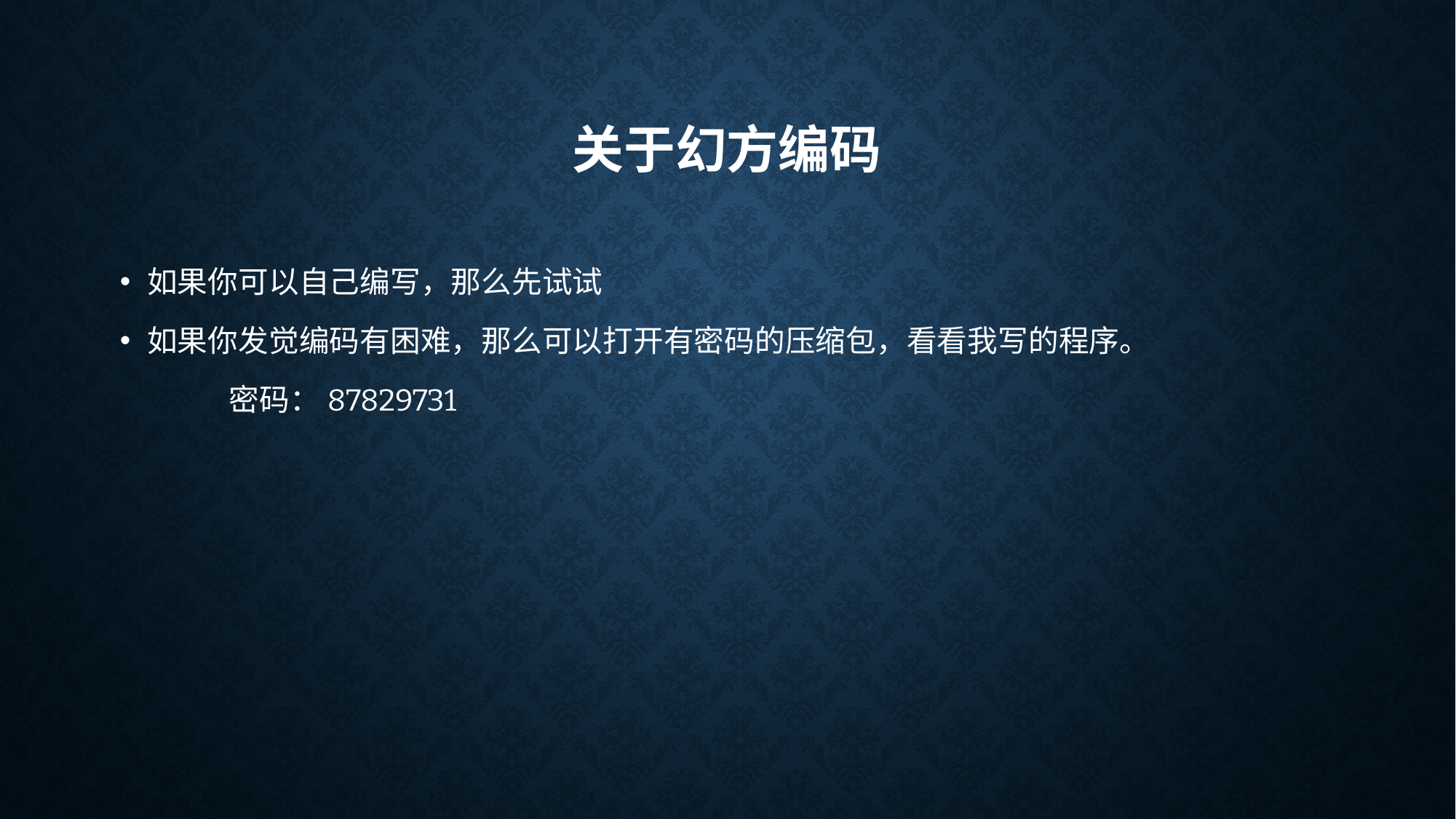

# 关于幻方编码
如果你可以自己编写，那么先试试
如果你发觉编码有困难，那么可以打开有密码的压缩包，看看我写的程序。
	密码：87829731